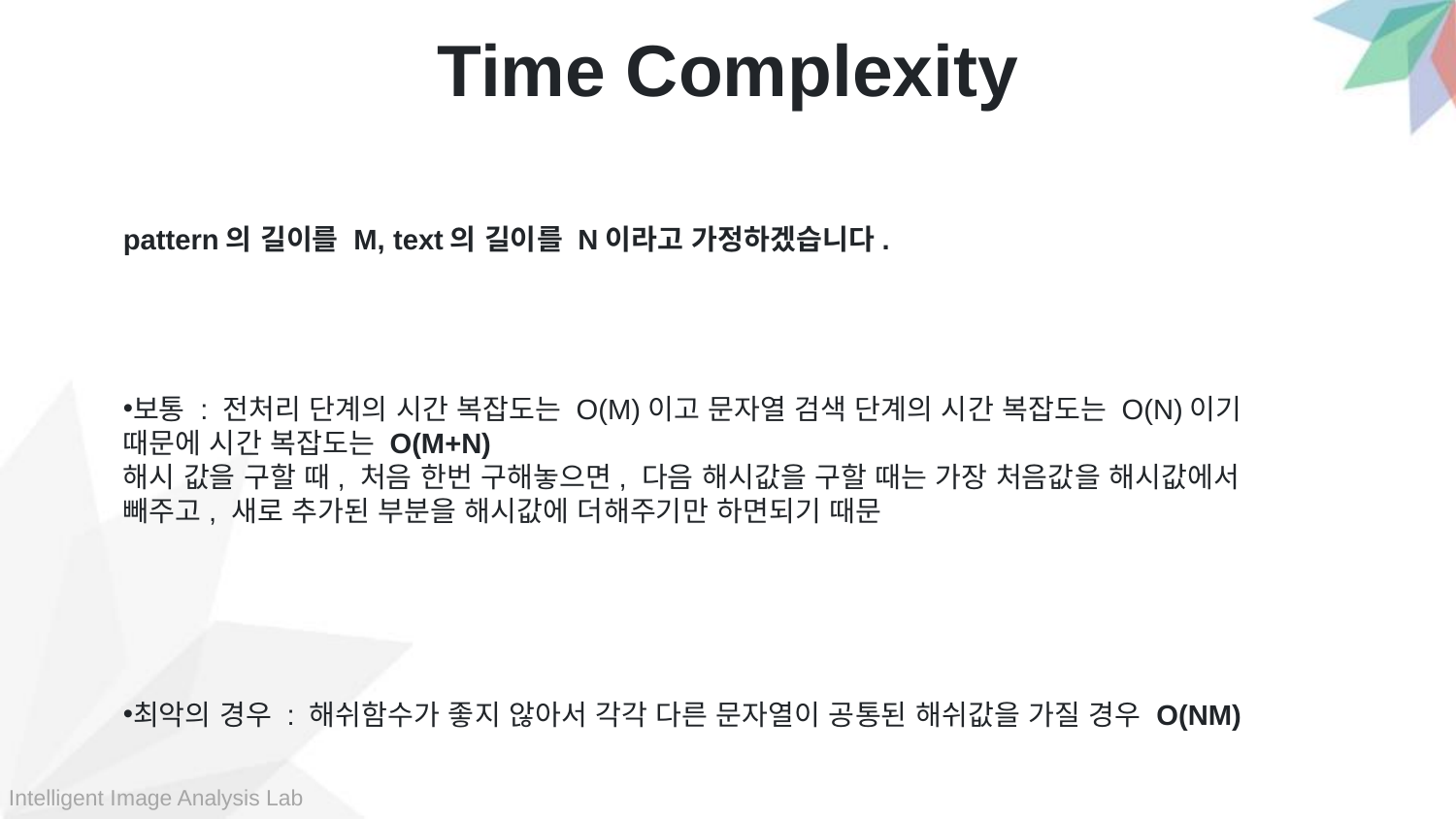

Time Complexity
pattern의 길이를 M, text의 길이를 N이라고 가정하겠습니다.

보통 : 전처리 단계의 시간 복잡도는 O(M)이고 문자열 검색 단계의 시간 복잡도는 O(N)이기 때문에 시간 복잡도는 O(M+N)
해시 값을 구할 때, 처음 한번 구해놓으면, 다음 해시값을 구할 때는 가장 처음값을 해시값에서 빼주고, 새로 추가된 부분을 해시값에 더해주기만 하면되기 때문

최악의 경우 : 해쉬함수가 좋지 않아서 각각 다른 문자열이 공통된 해쉬값을 가질 경우 O(NM)